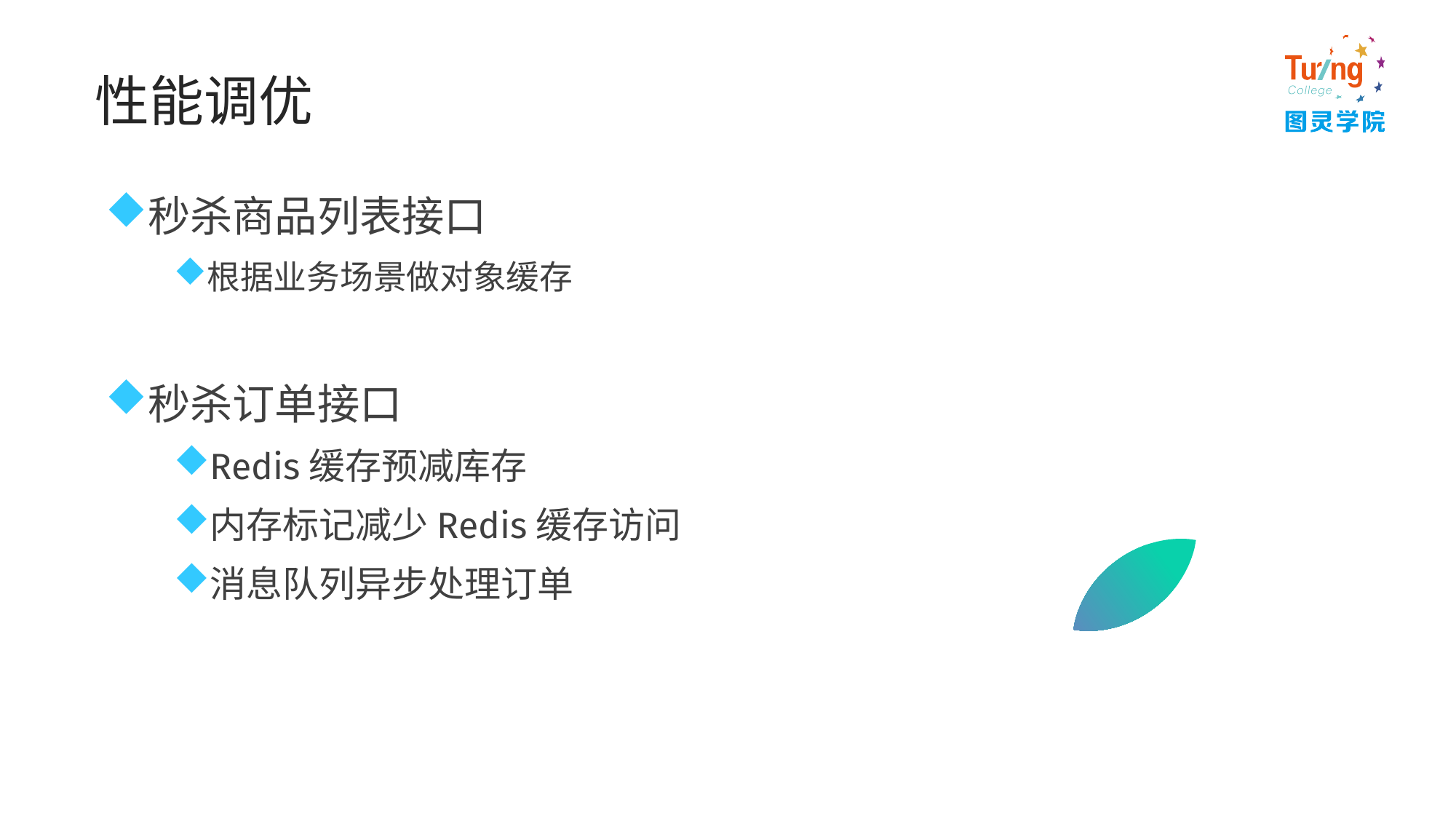

# 性能调优

秒杀商品列表接口
根据业务场景做对象缓存

秒杀订单接口
Redis缓存预减库存
内存标记减少Redis缓存访问
消息队列异步处理订单